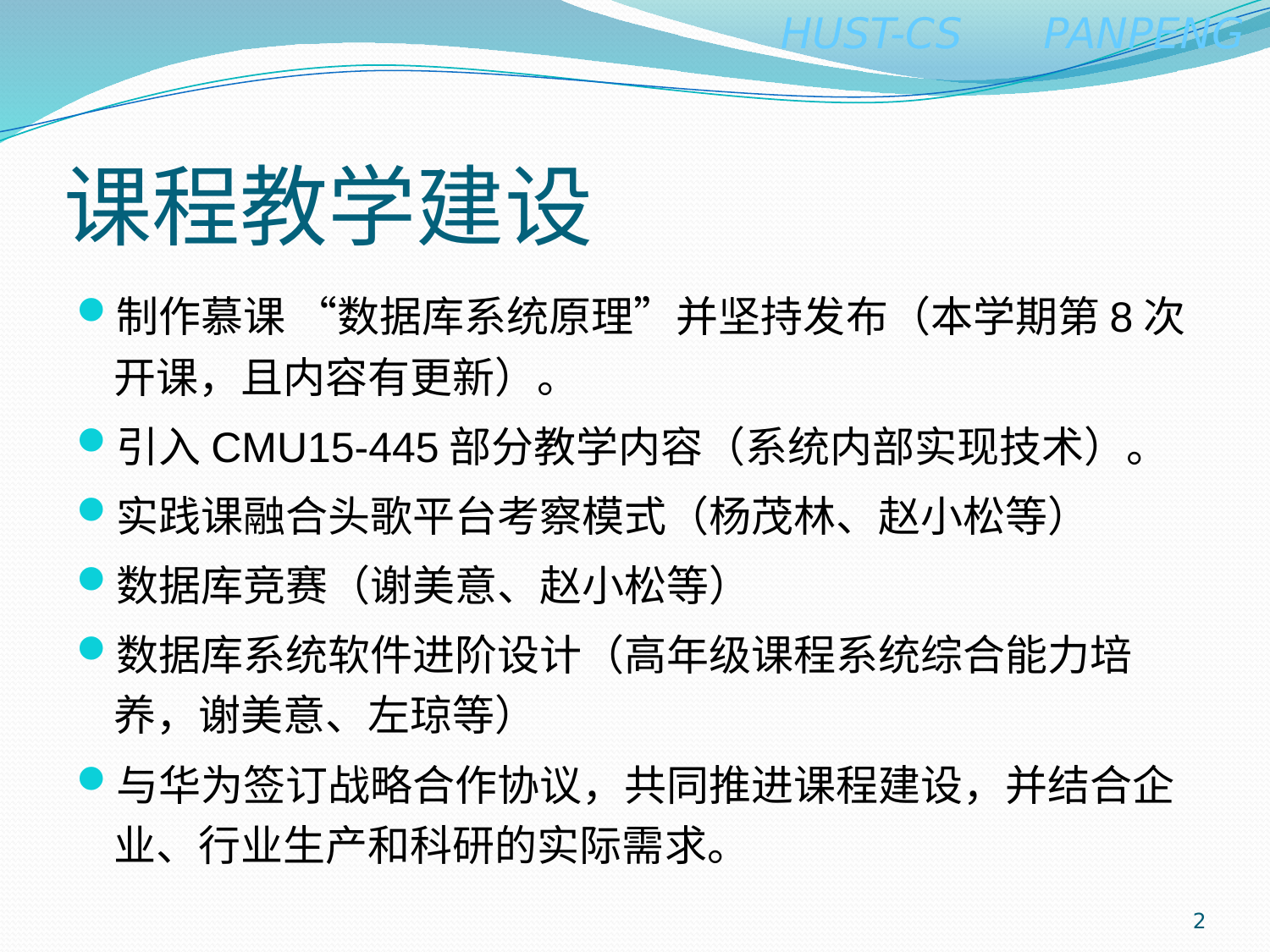

# 课程教学建设
制作慕课 “数据库系统原理”并坚持发布（本学期第8次开课，且内容有更新）。
引入CMU15-445部分教学内容（系统内部实现技术）。
实践课融合头歌平台考察模式（杨茂林、赵小松等）
数据库竞赛（谢美意、赵小松等）
数据库系统软件进阶设计（高年级课程系统综合能力培养，谢美意、左琼等）
与华为签订战略合作协议，共同推进课程建设，并结合企业、行业生产和科研的实际需求。
2